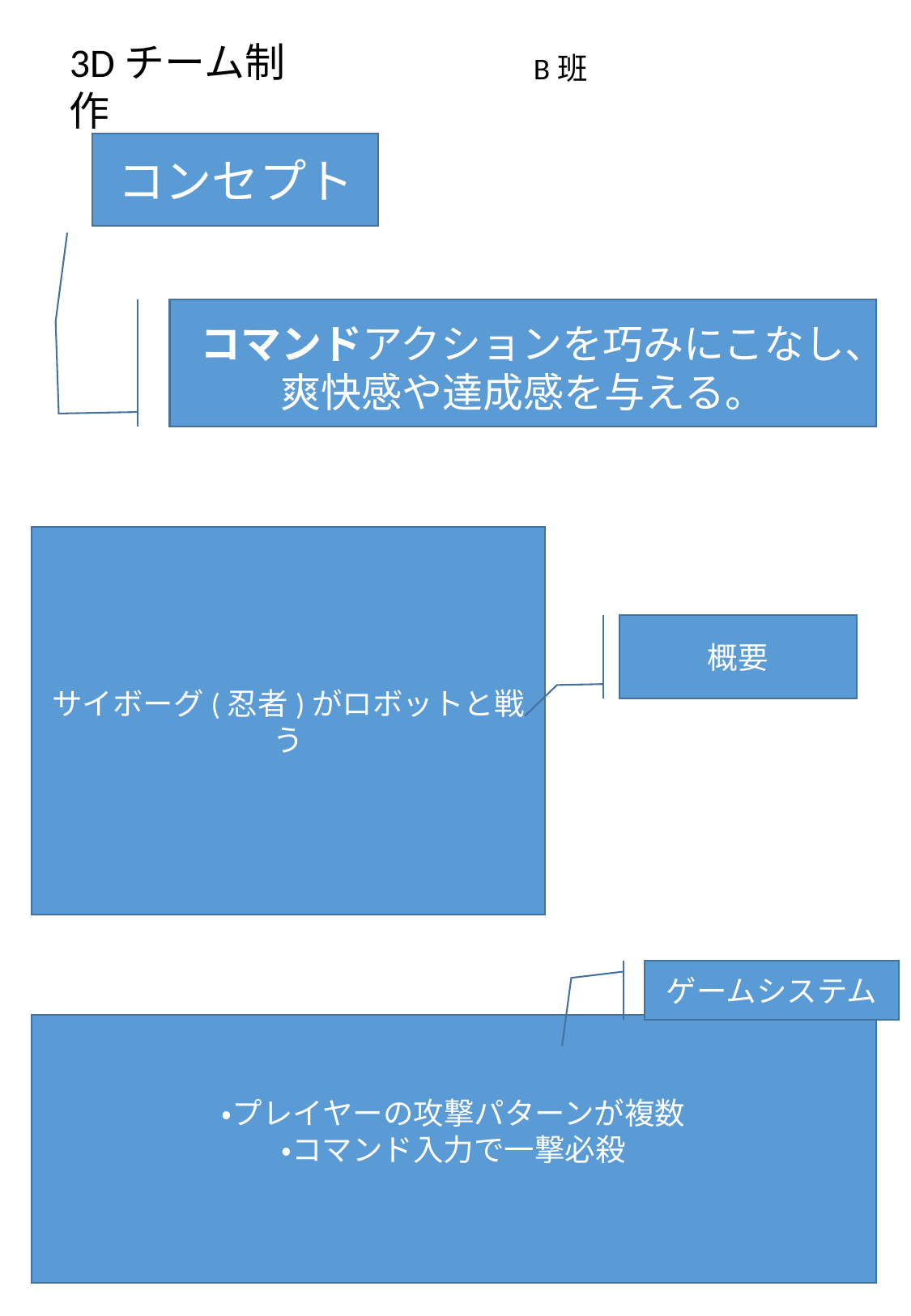

3Dチーム制作
B班
コンセプト

コマンドアクションを巧みにこなし、爽快感や達成感を与える。

サイボーグ(忍者)がロボットと戦う

概要

ゲームシステム
・プレイヤーの攻撃パターンが複数
・コマンド入力で一撃必殺